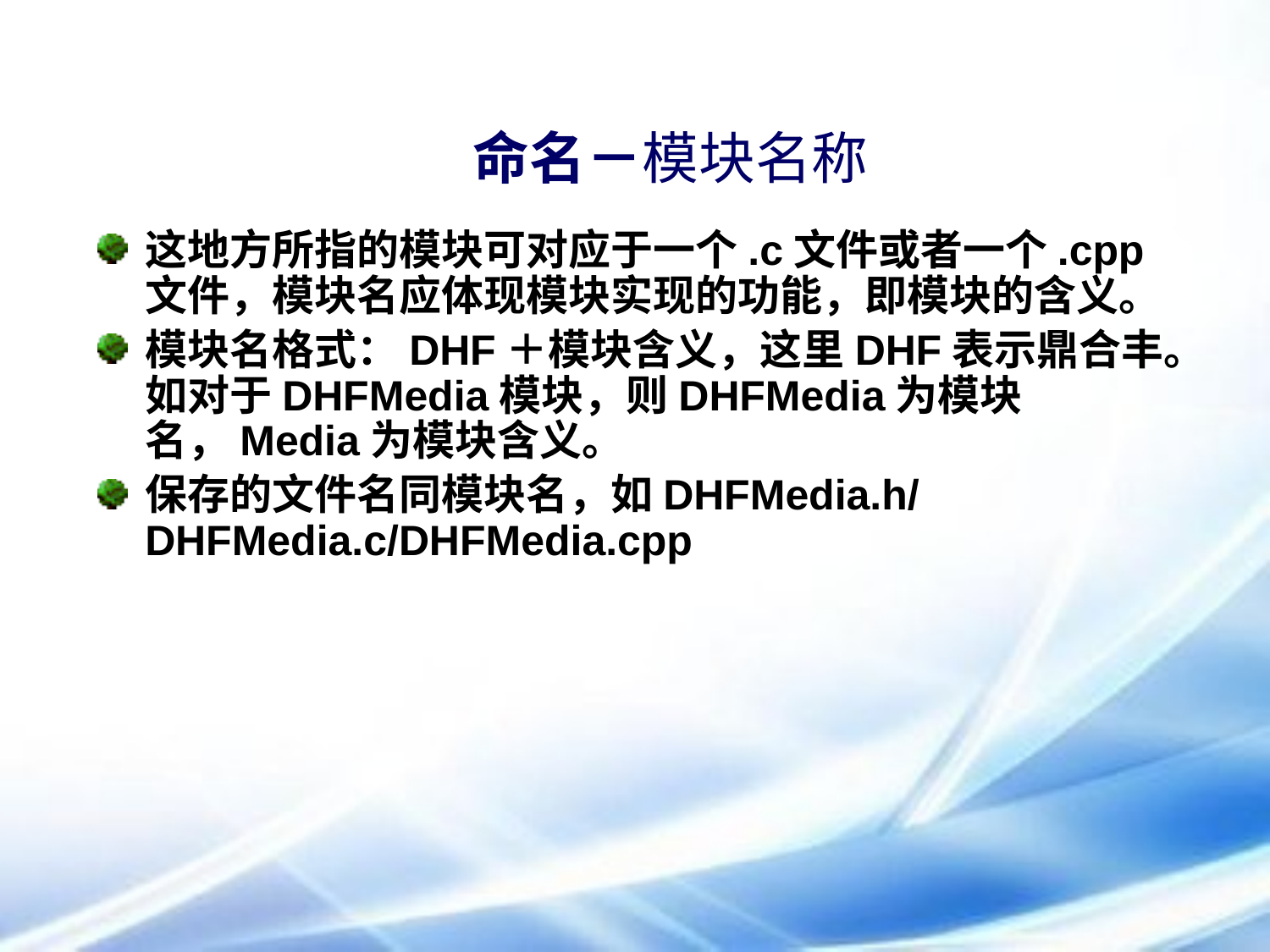

# 命名－模块名称
这地方所指的模块可对应于一个.c文件或者一个.cpp文件，模块名应体现模块实现的功能，即模块的含义。
模块名格式：DHF＋模块含义，这里DHF表示鼎合丰。如对于DHFMedia模块，则DHFMedia为模块名，Media为模块含义。
保存的文件名同模块名，如DHFMedia.h/DHFMedia.c/DHFMedia.cpp